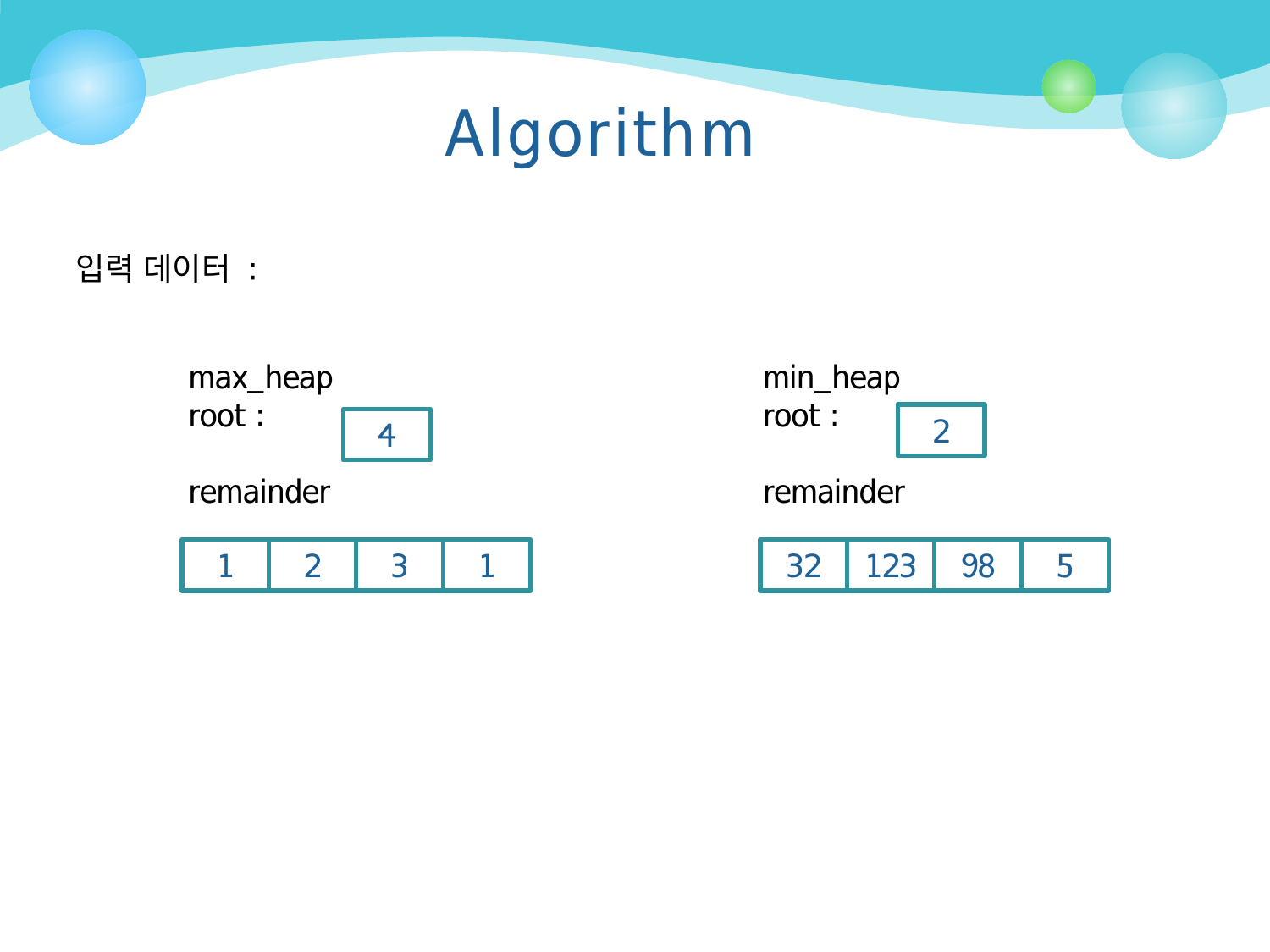

# Algorithm
입력 데이터 :
min_heap
root :

remainder
max_heap
root :

remainder
2
4
1
2
3
1
32
123
98
5